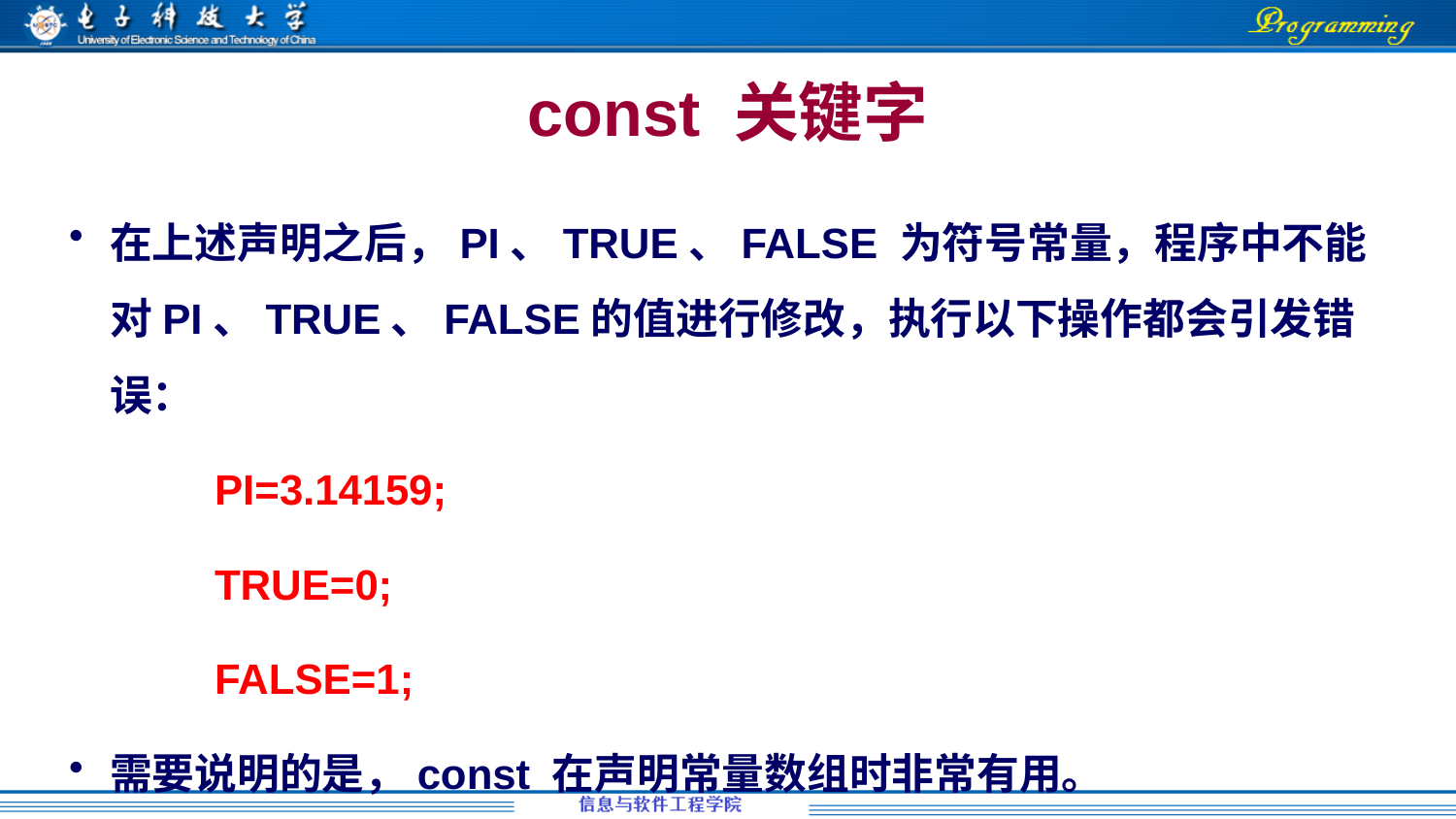

const 关键字
在上述声明之后，PI、TRUE、FALSE 为符号常量，程序中不能对PI、TRUE、FALSE的值进行修改，执行以下操作都会引发错误：
	PI=3.14159;
	TRUE=0;
	FALSE=1;
需要说明的是，const 在声明常量数组时非常有用。